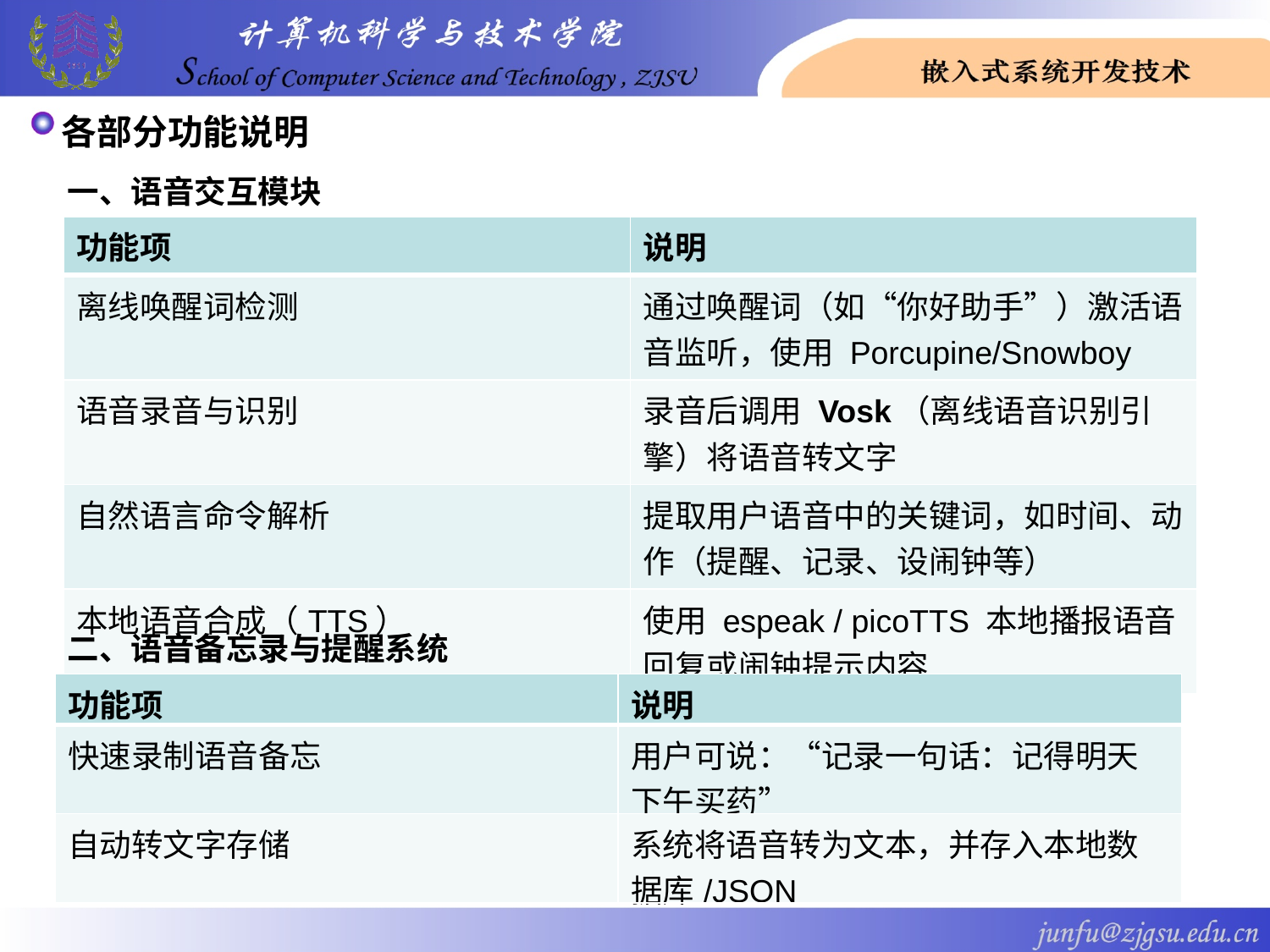

# 各部分功能说明
一、语音交互模块
| 功能项 | 说明 |
| --- | --- |
| 离线唤醒词检测 | 通过唤醒词（如“你好助手”）激活语音监听，使用 Porcupine/Snowboy |
| 语音录音与识别 | 录音后调用 Vosk（离线语音识别引擎）将语音转文字 |
| 自然语言命令解析 | 提取用户语音中的关键词，如时间、动作（提醒、记录、设闹钟等） |
| 本地语音合成（TTS） | 使用 espeak / picoTTS 本地播报语音回复或闹钟提示内容 |
二、语音备忘录与提醒系统
| 功能项 | 说明 |
| --- | --- |
| 快速录制语音备忘 | 用户可说：“记录一句话：记得明天下午买药” |
| 自动转文字存储 | 系统将语音转为文本，并存入本地数据库/JSON |